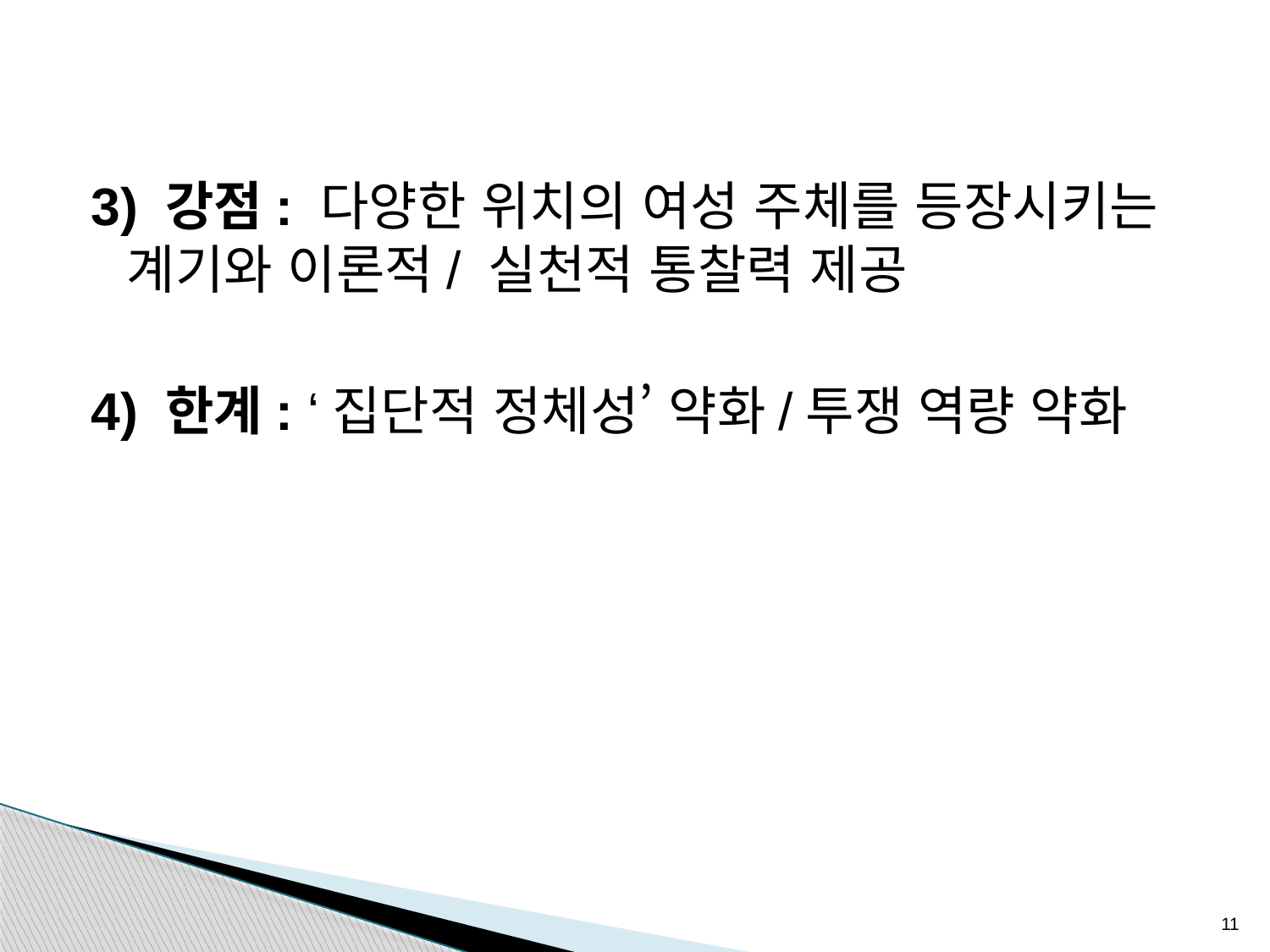

3) 강점: 다양한 위치의 여성 주체를 등장시키는 계기와 이론적/ 실천적 통찰력 제공

4) 한계: ‘집단적 정체성’ 약화/투쟁 역량 약화

11